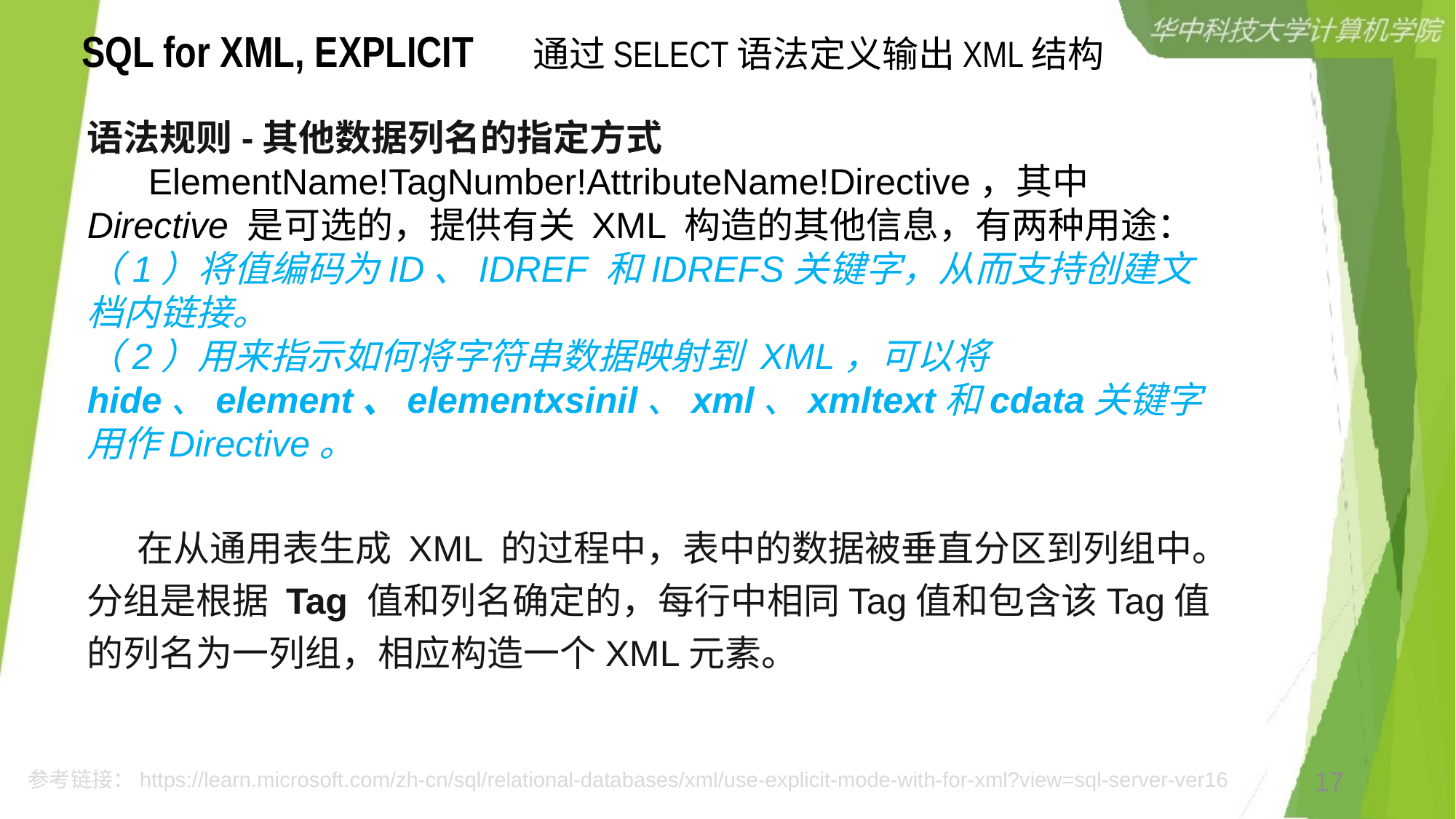

# SQL for XML, EXPLICIT     通过SELECT语法定义输出XML结构
语法规则-其他数据列名的指定方式
      ElementName!TagNumber!AttributeName!Directive，其中Directive 是可选的，提供有关 XML 构造的其他信息，有两种用途：
（1）将值编码为ID、IDREF 和IDREFS关键字，从而支持创建文档内链接。
（2）用来指示如何将字符串数据映射到 XML，可以将hide、element、elementxsinil、xml、xmltext和cdata关键字用作Directive。

     在从通用表生成 XML 的过程中，表中的数据被垂直分区到列组中。分组是根据 Tag 值和列名确定的，每行中相同Tag值和包含该Tag值的列名为一列组，相应构造一个XML元素。

17
参考链接：https://learn.microsoft.com/zh-cn/sql/relational-databases/xml/use-explicit-mode-with-for-xml?view=sql-server-ver16